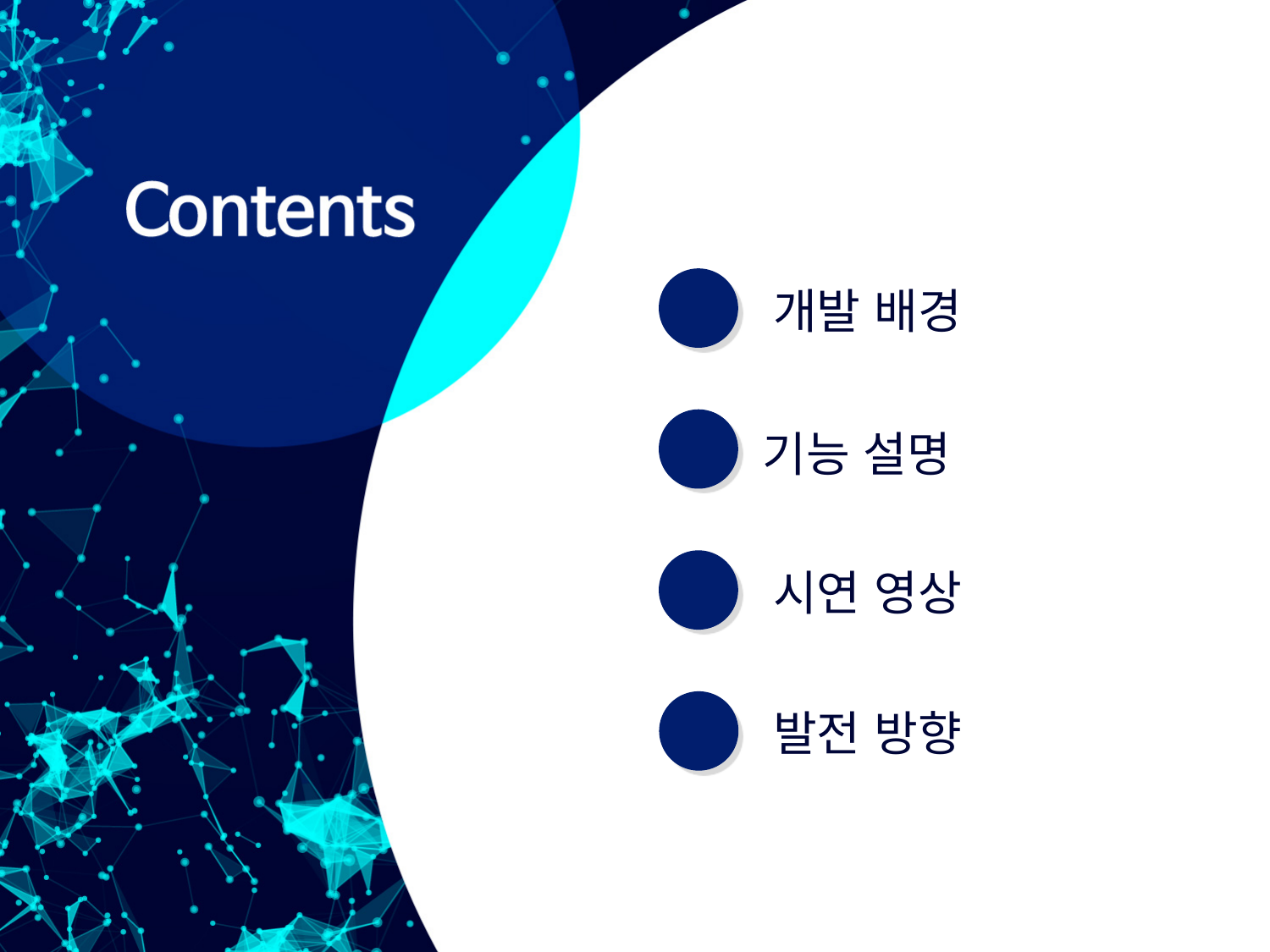

1
개발 배경

2
기능 설명

3
시연 영상

4
발전 방향